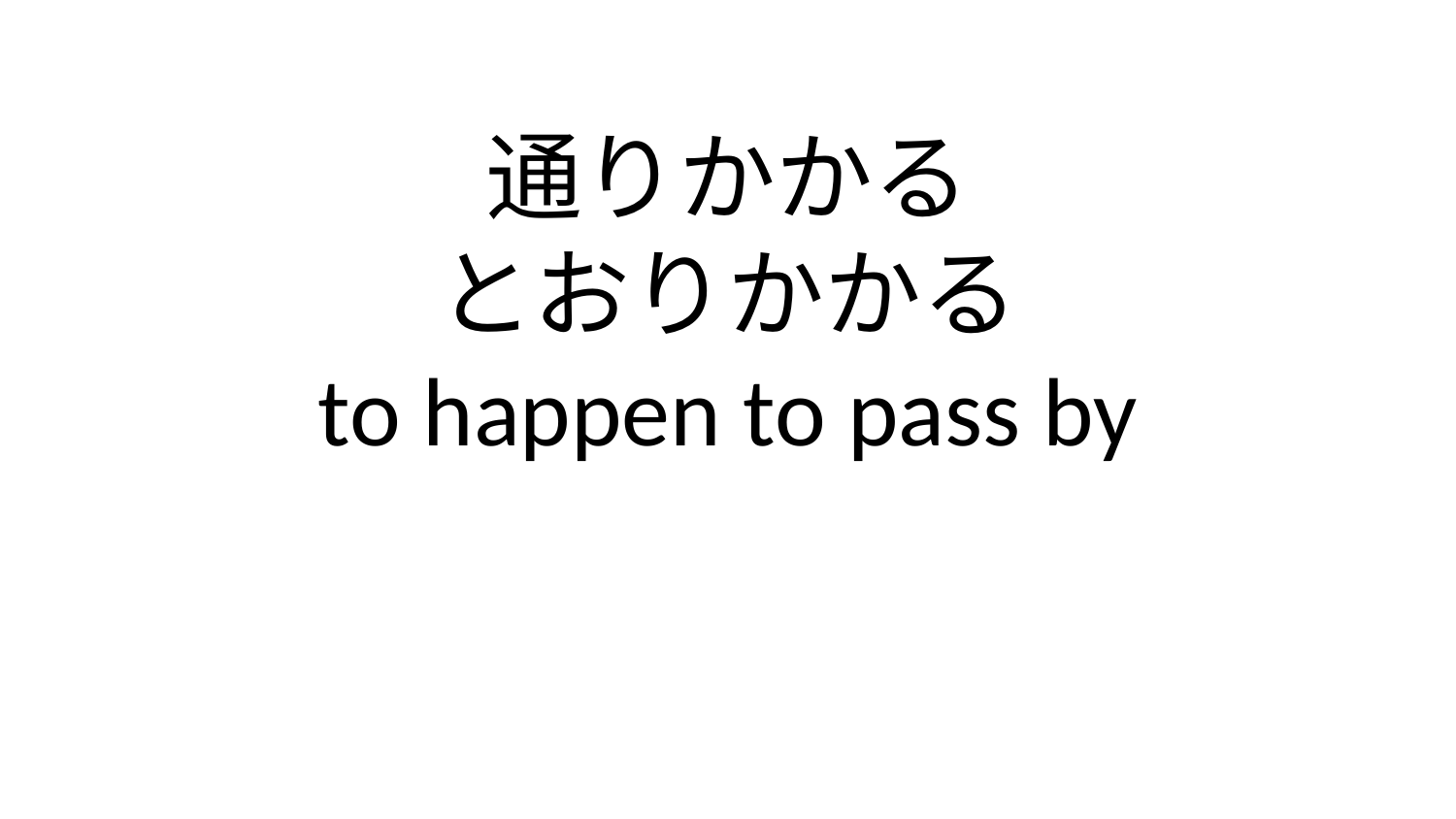

通りかかる
とおりかかる
to happen to pass by